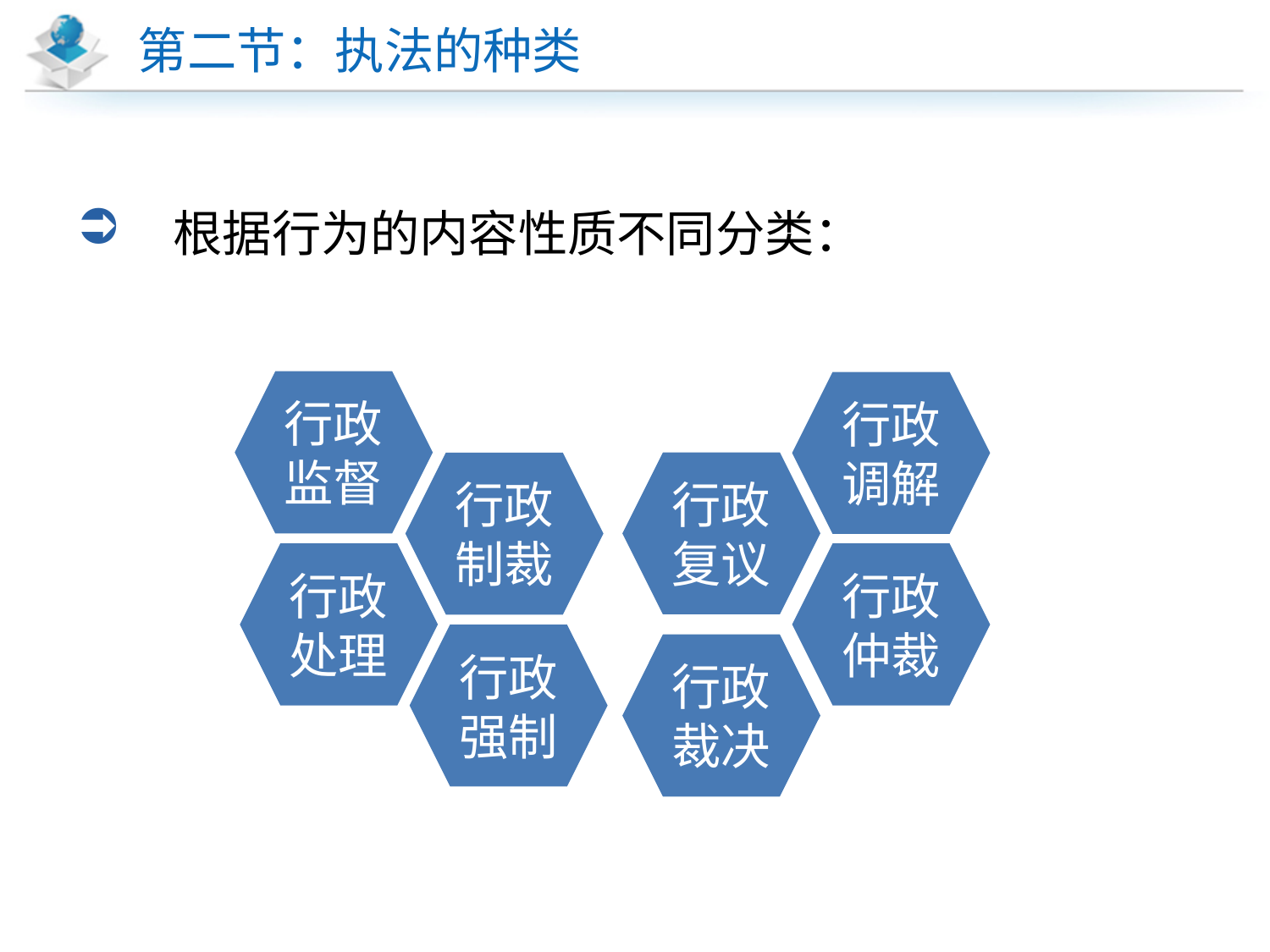

# 第二节：执法的种类
　根据行为的内容性质不同分类：
行政监督
行政调解
行政复议
行政制裁
行政处理
行政仲裁
行政强制
行政裁决